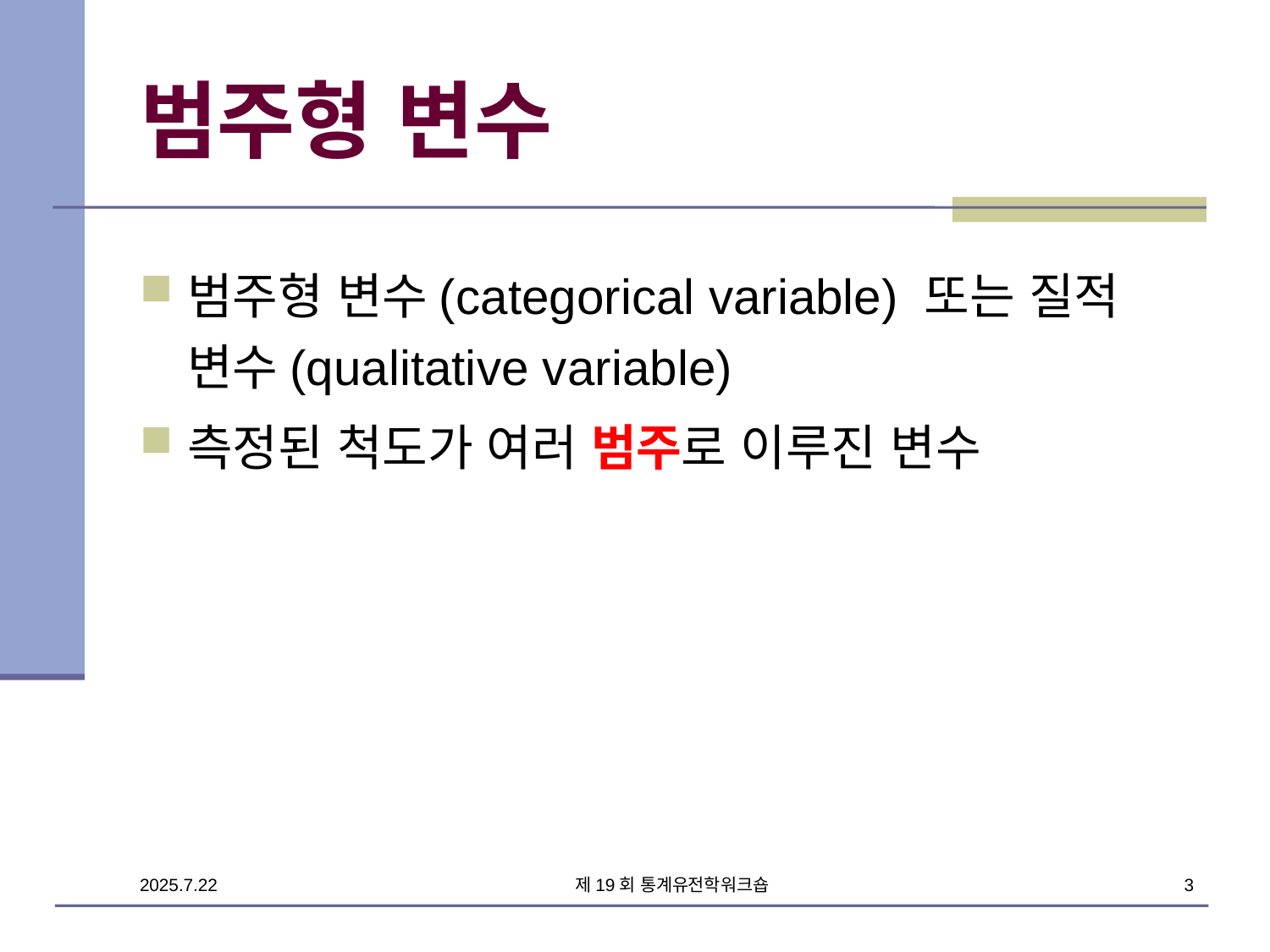

# 범주형 변수
범주형 변수(categorical variable) 또는 질적 변수(qualitative variable)
측정된 척도가 여러 범주로 이루진 변수
제19회 통계유전학워크숍
3
2025.7.22